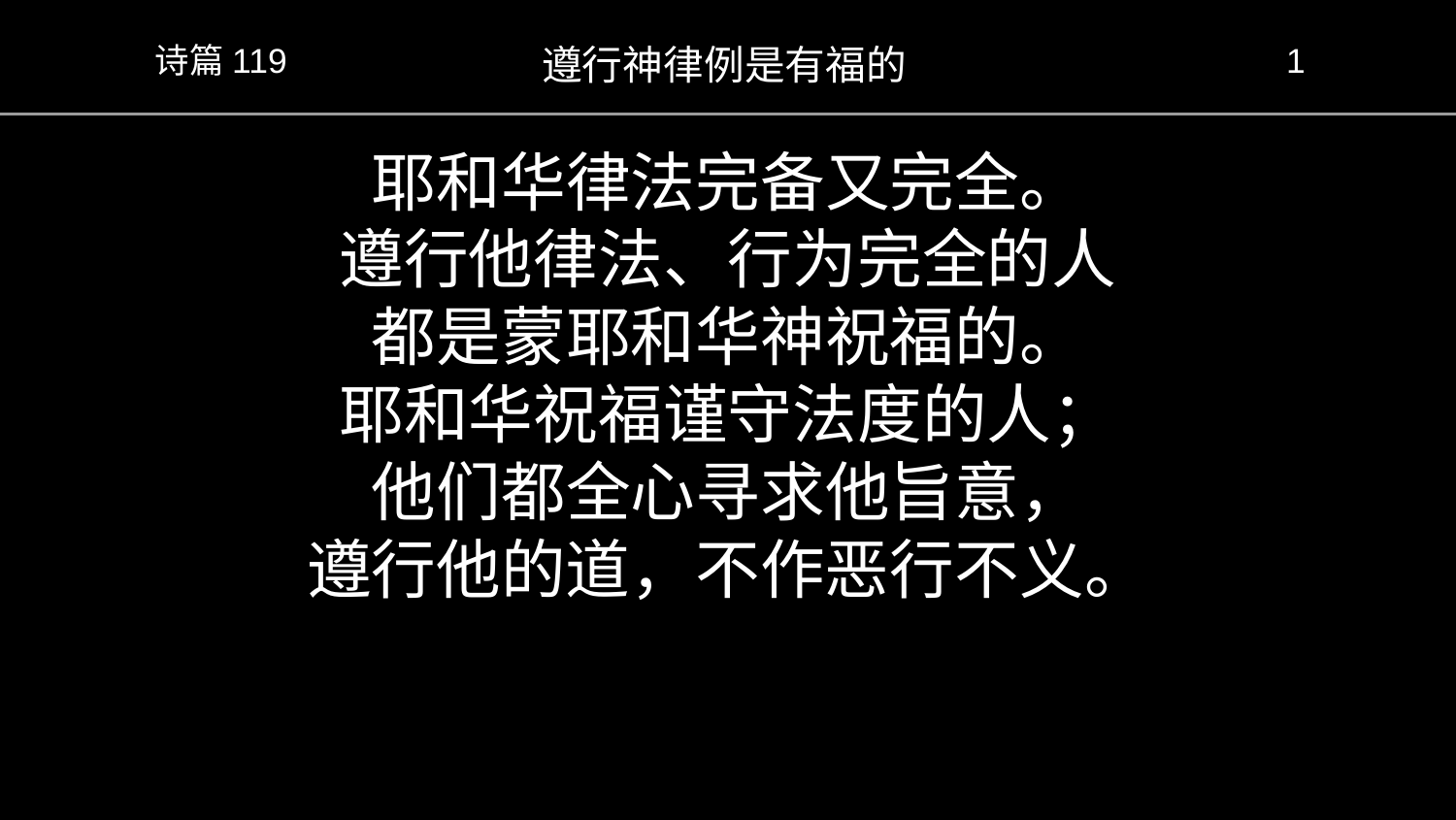

诗篇119
遵行神律例是有福的
1
#
耶和华律法完备又完全。
遵行他律法、行为完全的人
都是蒙耶和华神祝福的。
耶和华祝福谨守法度的人；
他们都全心寻求他旨意，
遵行他的道，不作恶行不义。